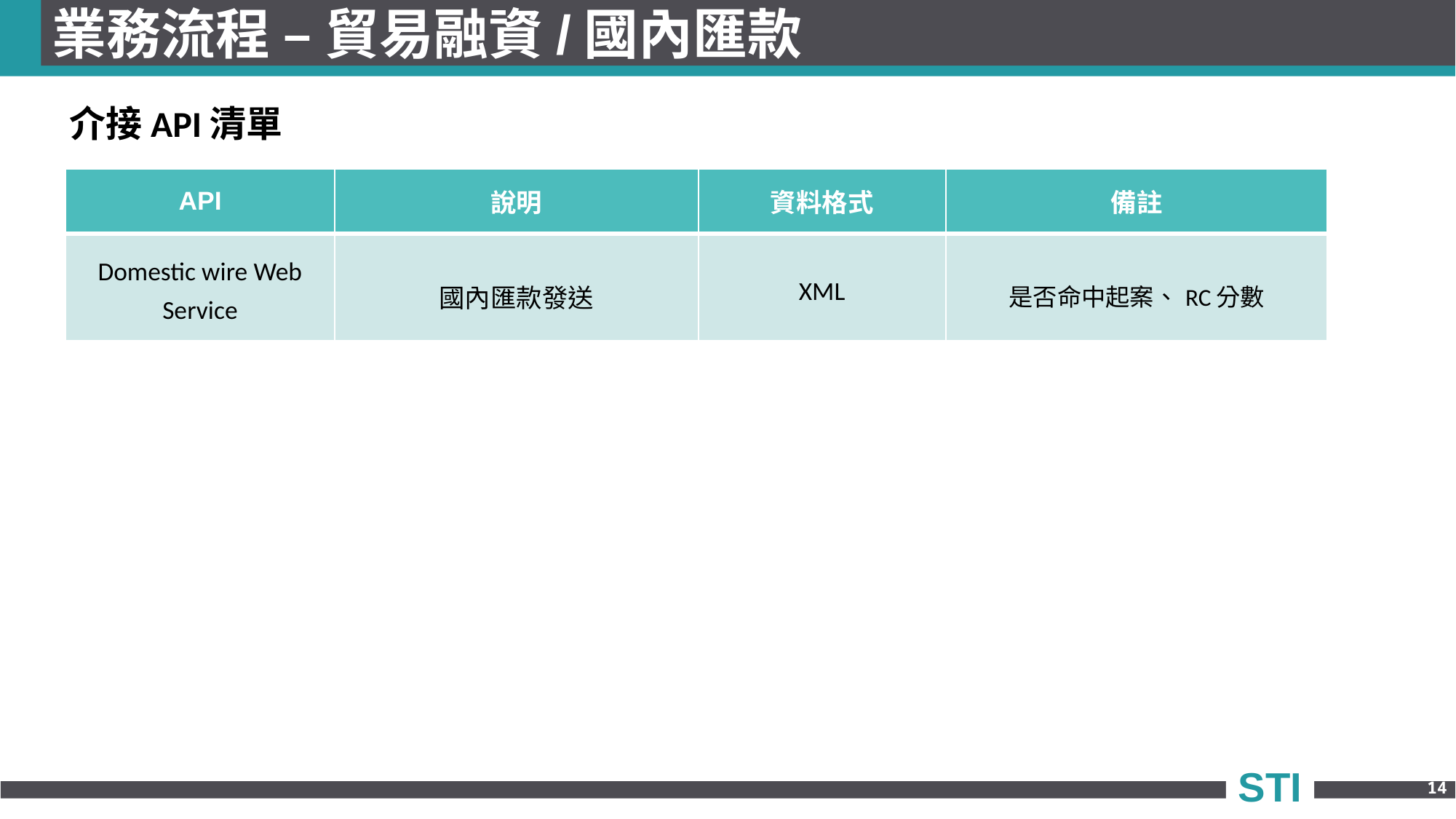

# 業務流程 – 貿易融資/國內匯款
介接API清單
| API | 說明 | 資料格式 | 備註 |
| --- | --- | --- | --- |
| Domestic wire Web Service | 國內匯款發送 | XML | 是否命中起案、RC分數 |
14